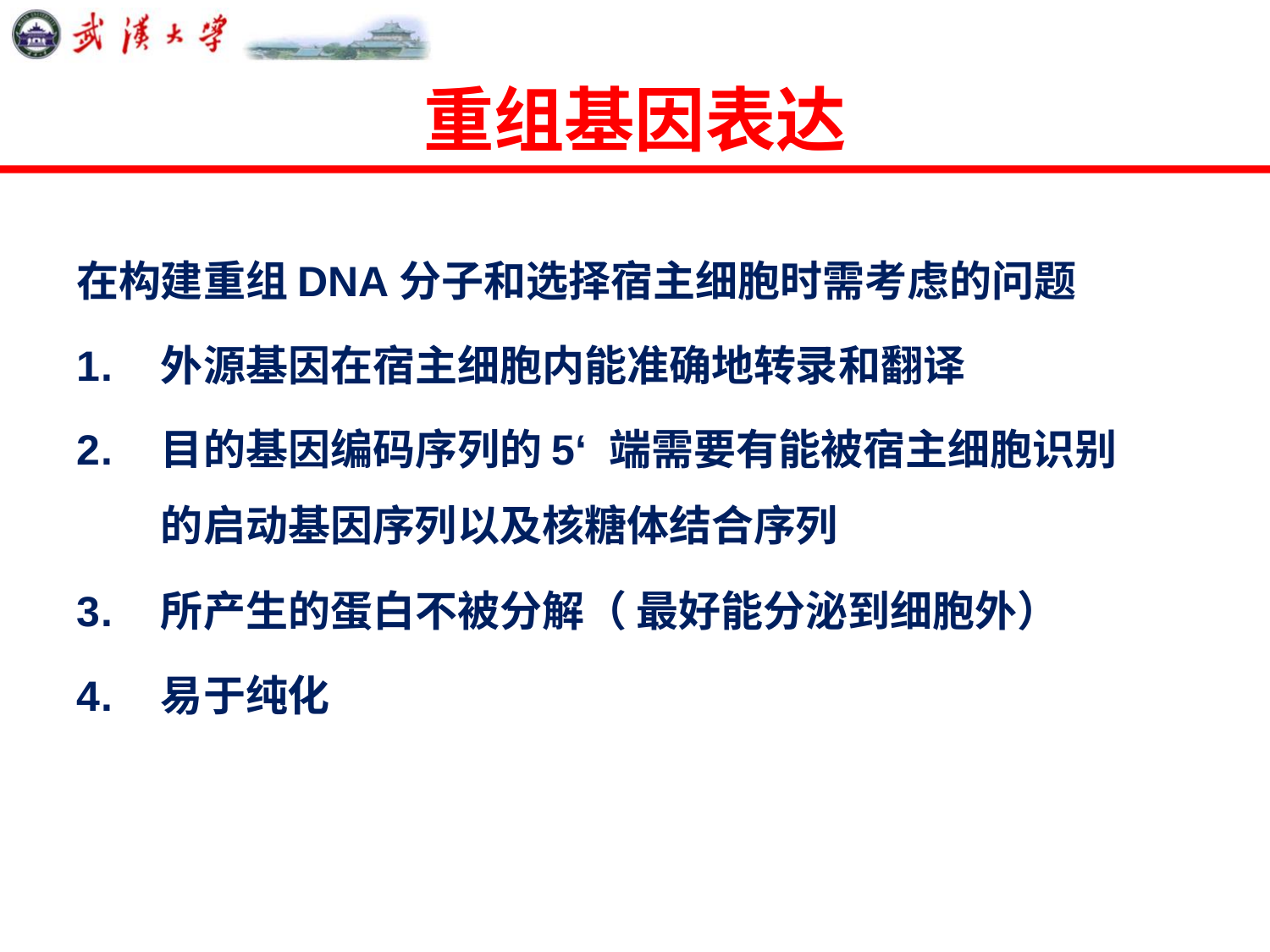

# 重组基因表达
在构建重组DNA分子和选择宿主细胞时需考虑的问题
外源基因在宿主细胞内能准确地转录和翻译
目的基因编码序列的5‘ 端需要有能被宿主细胞识别的启动基因序列以及核糖体结合序列
所产生的蛋白不被分解（ 最好能分泌到细胞外）
易于纯化